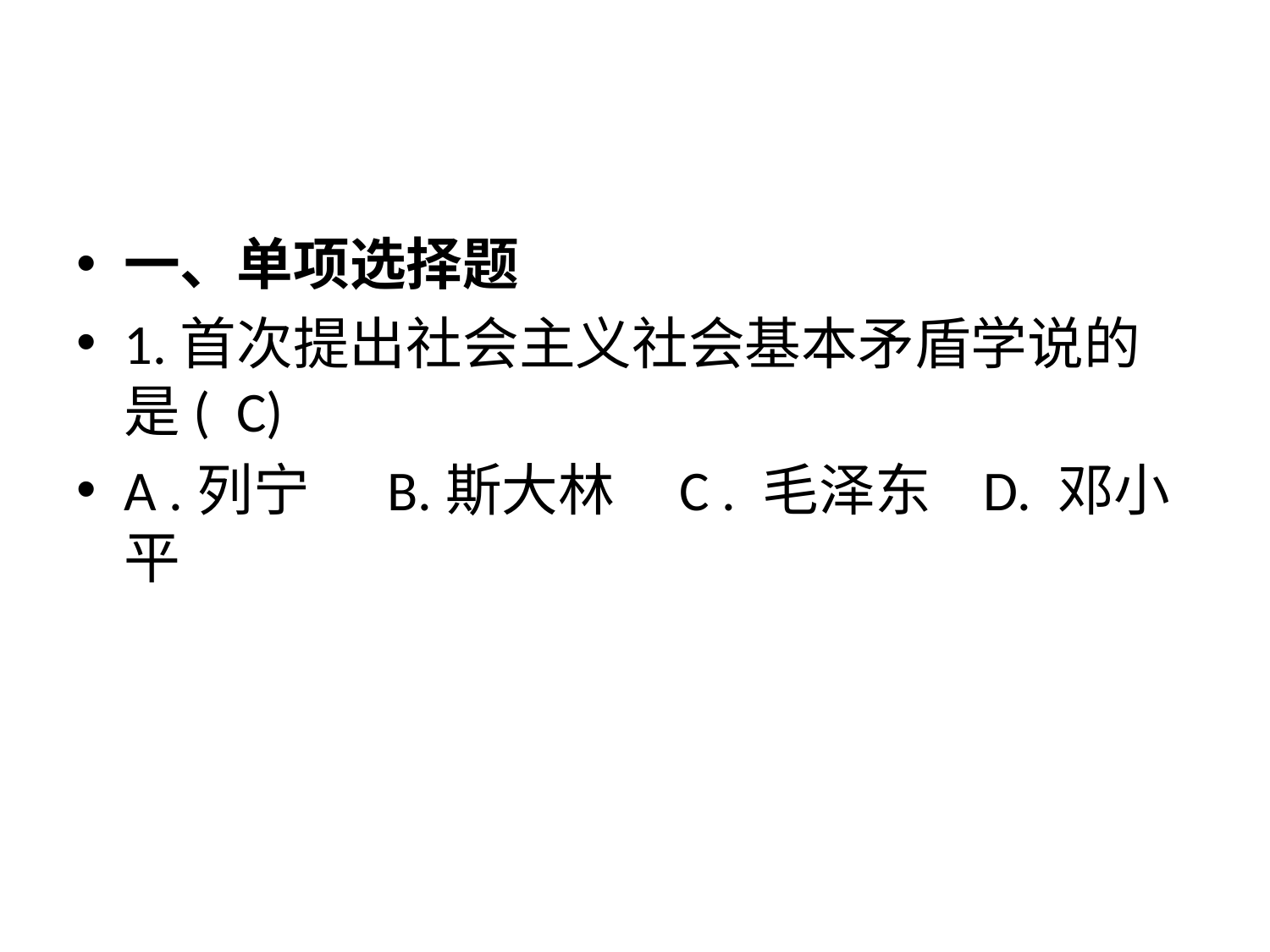

#
一、单项选择题
1.首次提出社会主义社会基本矛盾学说的是(  C)
A .列宁     B.斯大林    C . 毛泽东   D. 邓小平